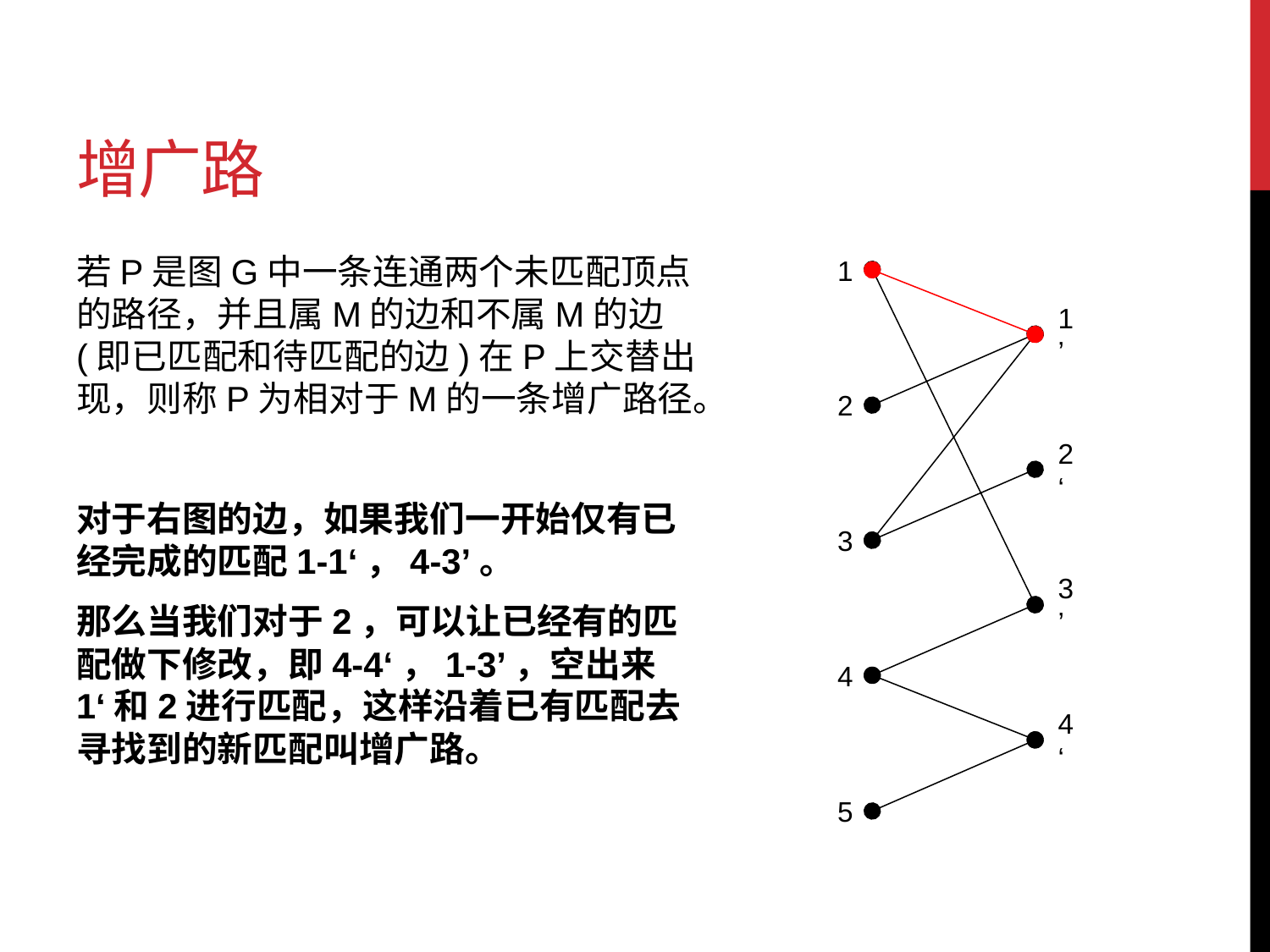

# 增广路
若P是图G中一条连通两个未匹配顶点的路径，并且属M的边和不属M的边(即已匹配和待匹配的边)在P上交替出现，则称P为相对于M的一条增广路径。

对于右图的边，如果我们一开始仅有已经完成的匹配1-1‘，4-3’。
那么当我们对于2，可以让已经有的匹配做下修改，即4-4‘，1-3’，空出来1‘和2进行匹配，这样沿着已有匹配去寻找到的新匹配叫增广路。

5
4
3
2
1

4‘
3’
2‘
1’